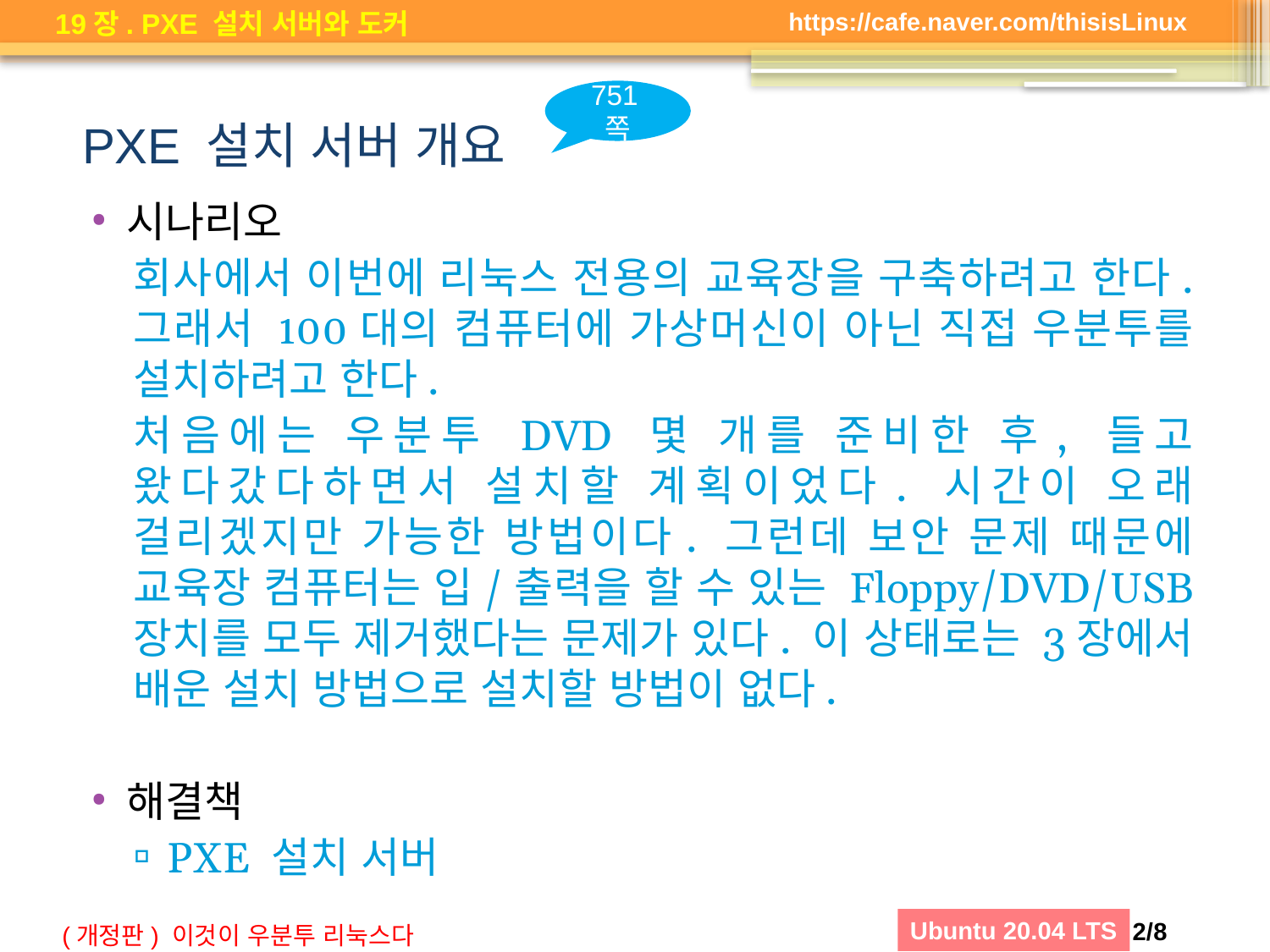

751쪽
# PXE 설치 서버 개요
시나리오
회사에서 이번에 리눅스 전용의 교육장을 구축하려고 한다. 그래서 100대의 컴퓨터에 가상머신이 아닌 직접 우분투를 설치하려고 한다.
처음에는 우분투 DVD 몇 개를 준비한 후, 들고 왔다갔다하면서 설치할 계획이었다. 시간이 오래 걸리겠지만 가능한 방법이다. 그런데 보안 문제 때문에 교육장 컴퓨터는 입/출력을 할 수 있는 Floppy/DVD/USB 장치를 모두 제거했다는 문제가 있다. 이 상태로는 3장에서 배운 설치 방법으로 설치할 방법이 없다.

해결책
PXE 설치 서버